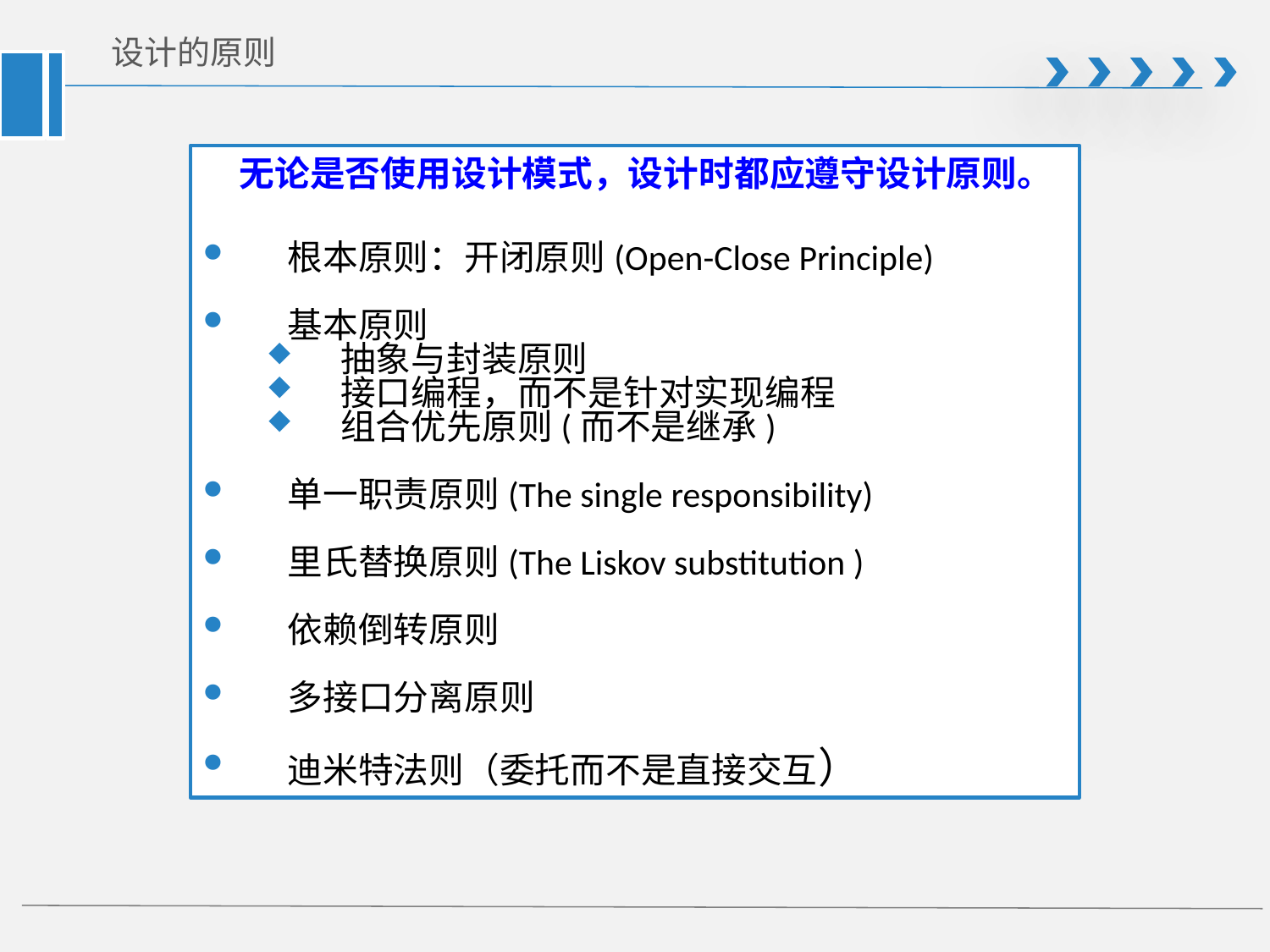

# 设计的原则
无论是否使用设计模式，设计时都应遵守设计原则。

根本原则：开闭原则(Open-Close Principle)

基本原则
抽象与封装原则
接口编程，而不是针对实现编程
组合优先原则(而不是继承)

单一职责原则(The single responsibility)

里氏替换原则(The Liskov substitution )

依赖倒转原则

多接口分离原则

迪米特法则（委托而不是直接交互）